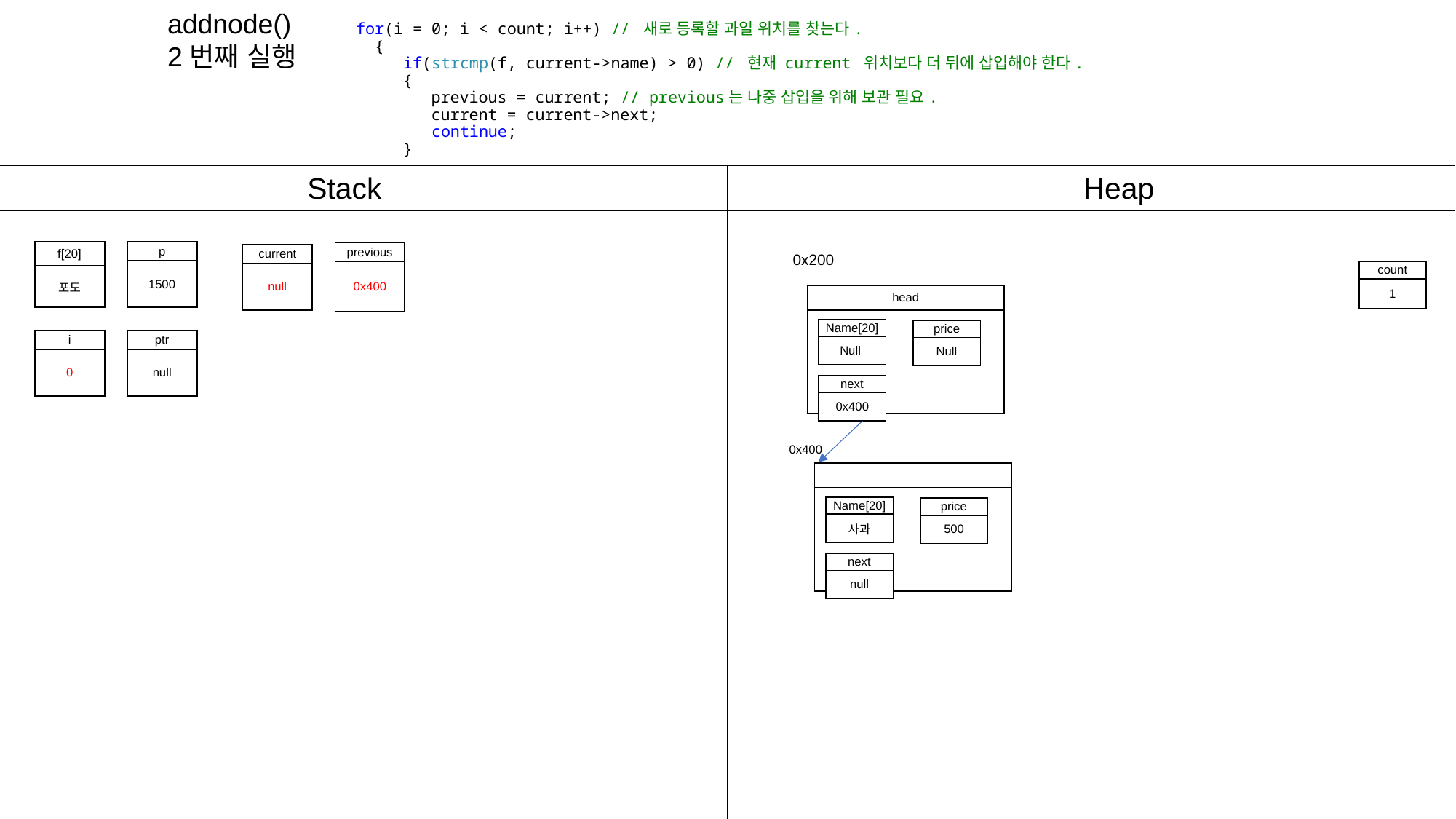

addnode()
2번째 실행
# for(i = 0; i < count; i++) // 새로 등록할 과일 위치를 찾는다. { if(strcmp(f, current->name) > 0) // 현재 current 위치보다 더 뒤에 삽입해야 한다. { previous = current; // previous는 나중 삽입을 위해 보관 필요. current = current->next; continue; }
| f[20] |
| --- |
| 포도 |
| p |
| --- |
| 1500 |
| previous |
| --- |
| 0x400 |
| current |
| --- |
| null |
0x200
| count |
| --- |
| 1 |
| head |
| --- |
|  |
| Name[20] |
| --- |
| Null |
| price |
| --- |
| Null |
| i |
| --- |
| 0 |
| ptr |
| --- |
| null |
| next |
| --- |
| 0x400 |
0x400
|  |
| --- |
|  |
| Name[20] |
| --- |
| 사과 |
| price |
| --- |
| 500 |
| next |
| --- |
| null |